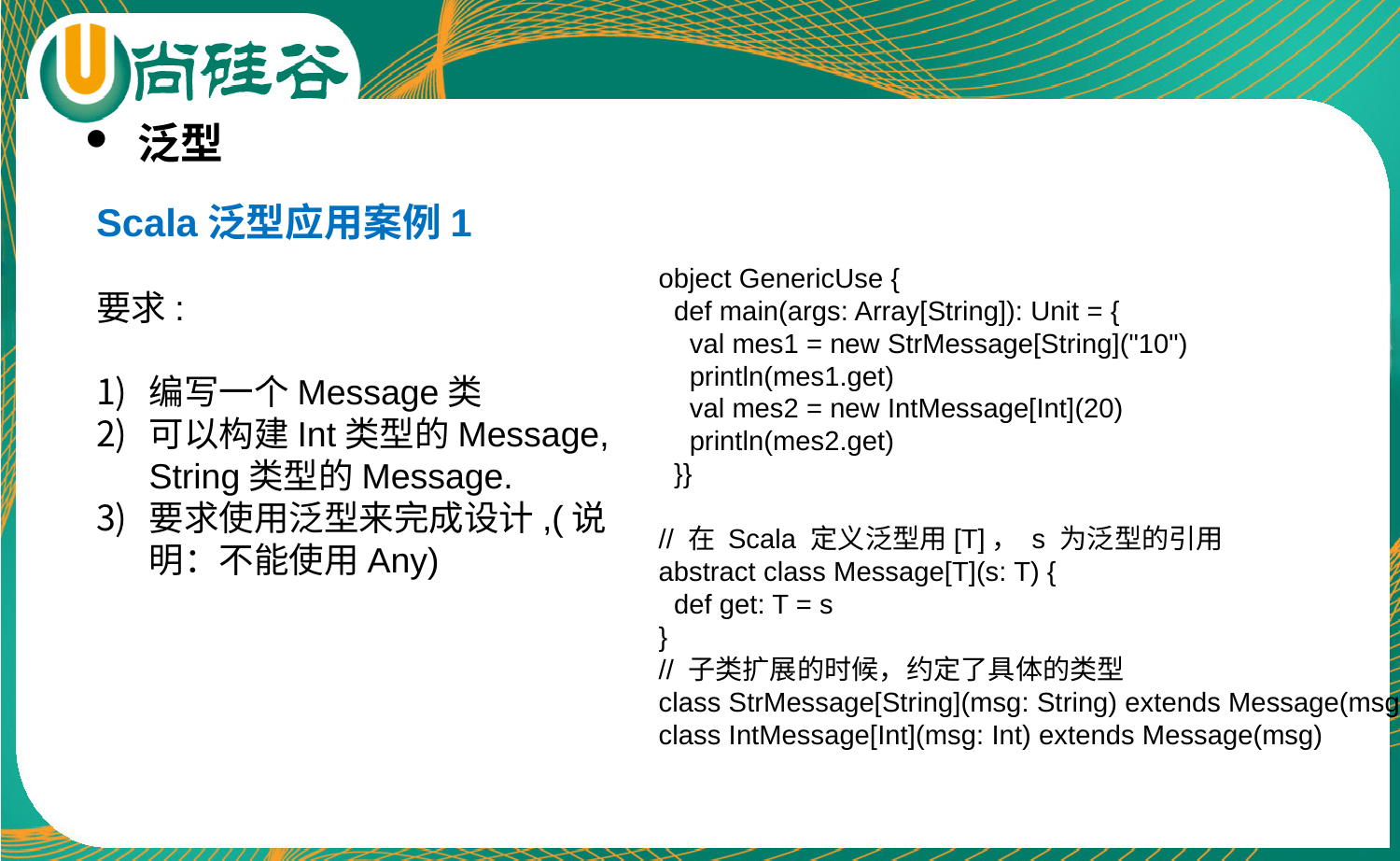

泛型

Scala泛型应用案例1

要求:

编写一个Message类
可以构建Int类型的Message,
String类型的Message.
要求使用泛型来完成设计,(说
明：不能使用Any)
object GenericUse {
  def main(args: Array[String]): Unit = {
    val mes1 = new StrMessage[String]("10")
    println(mes1.get)
    val mes2 = new IntMessage[Int](20)
    println(mes2.get)
  }}

// 在 Scala 定义泛型用[T]， s 为泛型的引用
abstract class Message[T](s: T) {
  def get: T = s
}
// 子类扩展的时候，约定了具体的类型
class StrMessage[String](msg: String) extends Message(msg)
class IntMessage[Int](msg: Int) extends Message(msg)